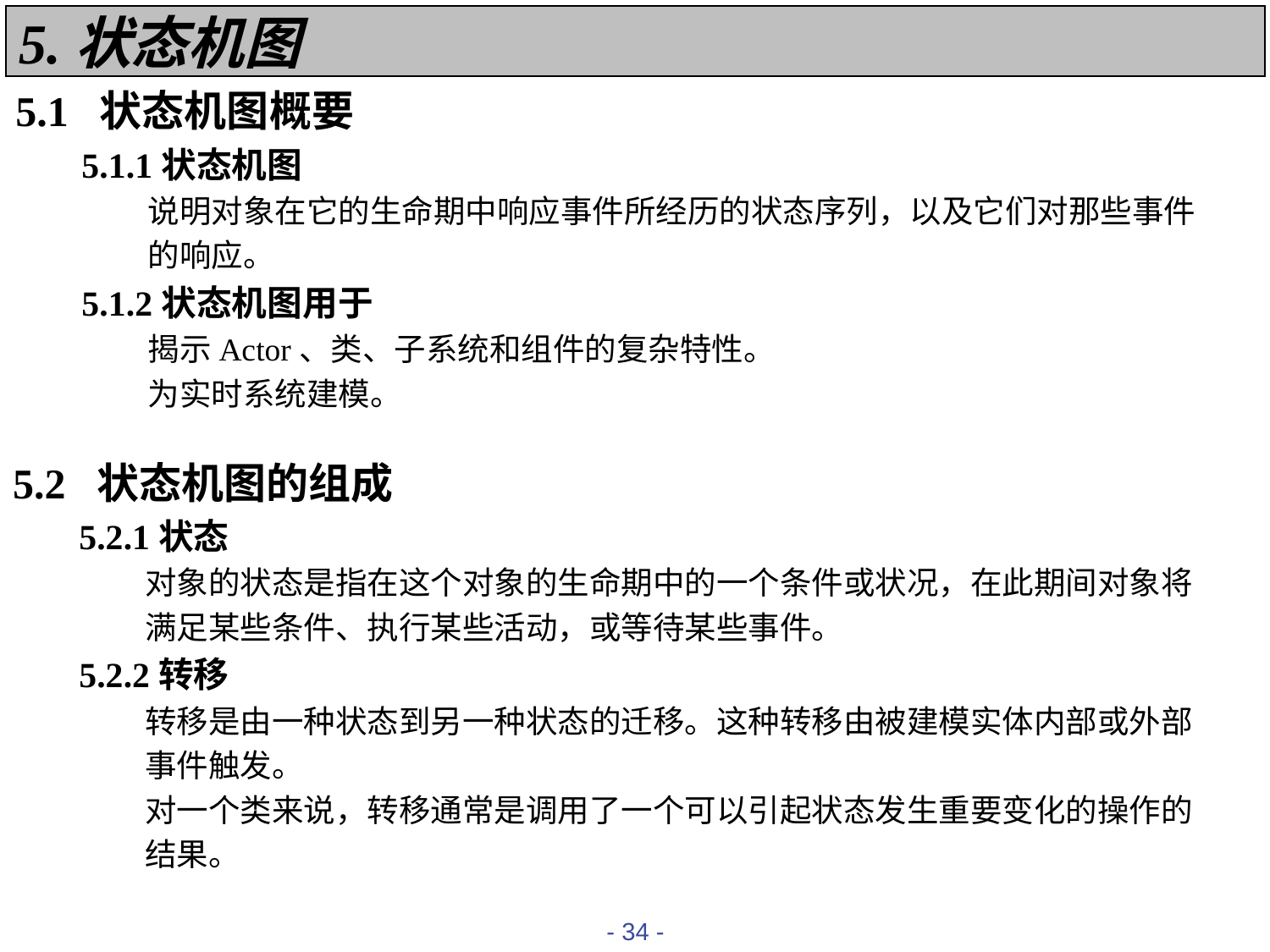

5.状态机图
# 5.1  状态机图概要
5.1.1状态机图
说明对象在它的生命期中响应事件所经历的状态序列，以及它们对那些事件
的响应。
5.1.2状态机图用于
揭示Actor、类、子系统和组件的复杂特性。
为实时系统建模。
5.2  状态机图的组成
5.2.1状态
对象的状态是指在这个对象的生命期中的一个条件或状况，在此期间对象将
满足某些条件、执行某些活动，或等待某些事件。
5.2.2转移
转移是由一种状态到另一种状态的迁移。这种转移由被建模实体内部或外部
事件触发。
对一个类来说，转移通常是调用了一个可以引起状态发生重要变化的操作的
结果。